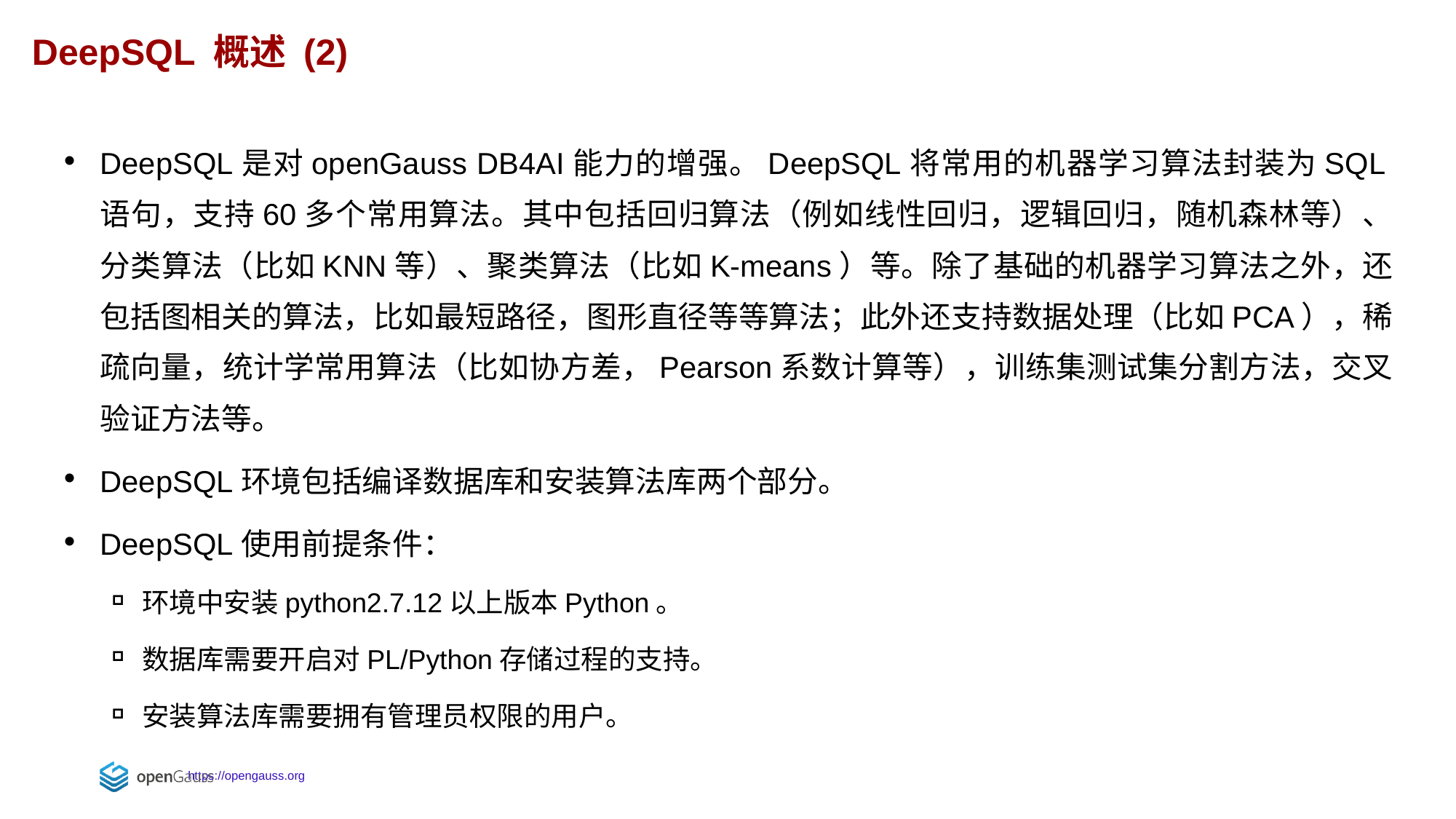

DeepSQL 概述 (2)
DeepSQL是对openGauss DB4AI能力的增强。DeepSQL将常用的机器学习算法封装为SQL语句，支持60多个常用算法。其中包括回归算法（例如线性回归，逻辑回归，随机森林等）、分类算法（比如KNN等）、聚类算法（比如K-means）等。除了基础的机器学习算法之外，还包括图相关的算法，比如最短路径，图形直径等等算法；此外还支持数据处理（比如PCA），稀疏向量，统计学常用算法（比如协方差，Pearson系数计算等），训练集测试集分割方法，交叉验证方法等。
DeepSQL环境包括编译数据库和安装算法库两个部分。
DeepSQL使用前提条件：
环境中安装python2.7.12以上版本Python。
数据库需要开启对PL/Python存储过程的支持。
安装算法库需要拥有管理员权限的用户。